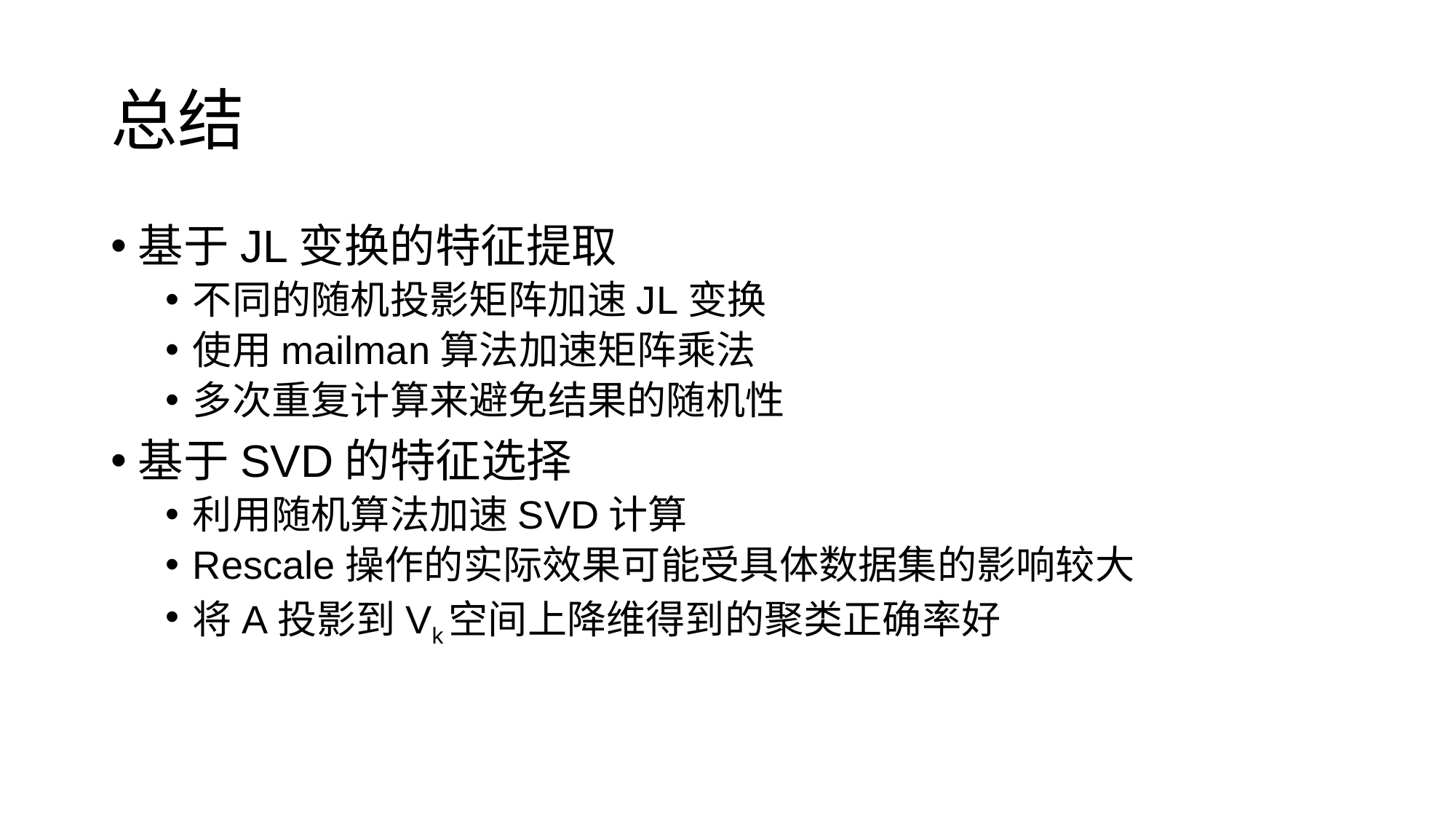

# 总结
基于JL变换的特征提取
不同的随机投影矩阵加速JL变换
使用mailman算法加速矩阵乘法
多次重复计算来避免结果的随机性
基于SVD的特征选择
利用随机算法加速SVD计算
Rescale操作的实际效果可能受具体数据集的影响较大
将A投影到Vk空间上降维得到的聚类正确率好